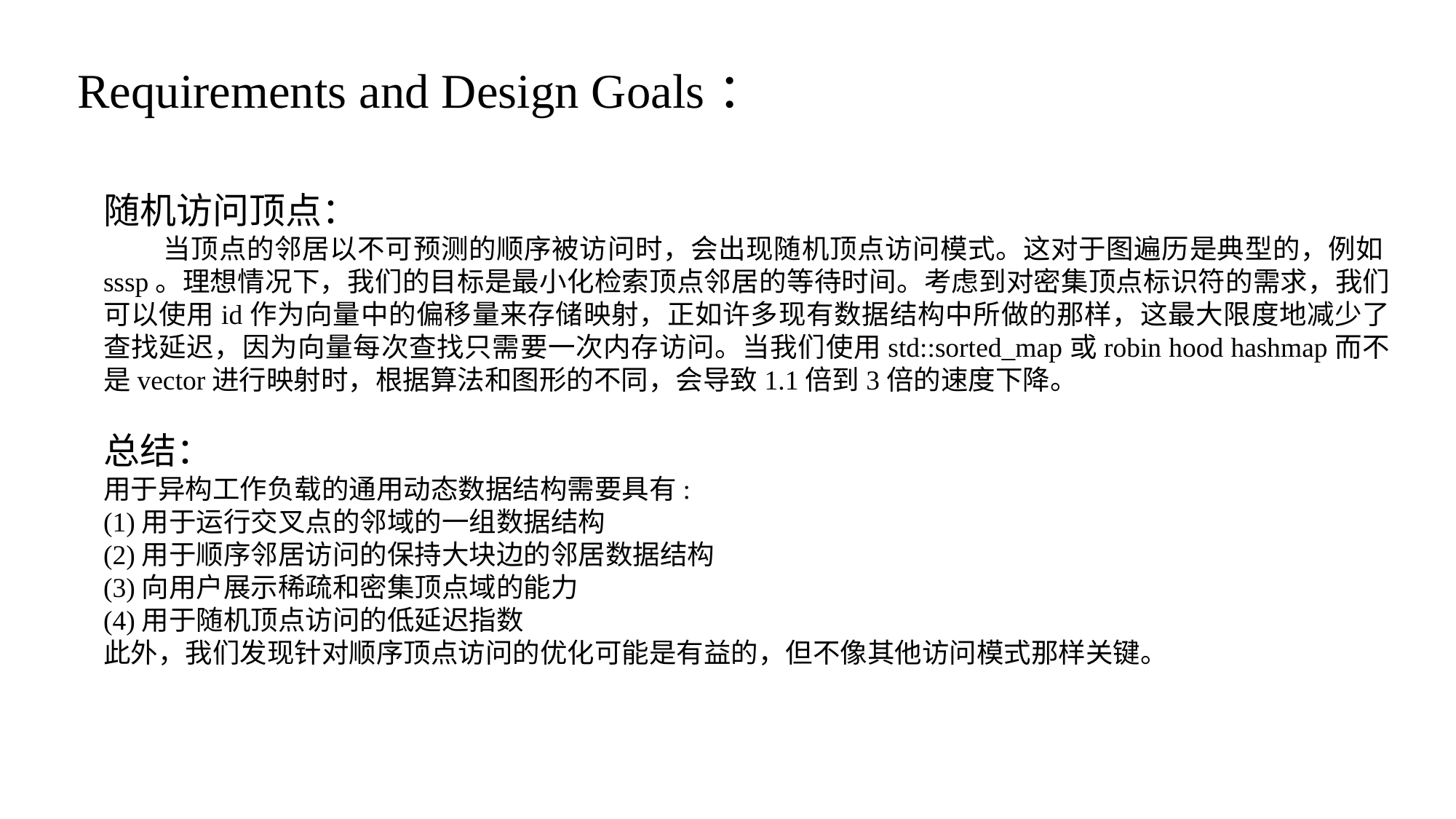

# Requirements and Design Goals：
随机访问顶点：
        当顶点的邻居以不可预测的顺序被访问时，会出现随机顶点访问模式。这对于图遍历是典型的，例如sssp。理想情况下，我们的目标是最小化检索顶点邻居的等待时间。考虑到对密集顶点标识符的需求，我们可以使用id作为向量中的偏移量来存储映射，正如许多现有数据结构中所做的那样，这最大限度地减少了查找延迟，因为向量每次查找只需要一次内存访问。当我们使用std::sorted_map或robin hood hashmap而不是vector进行映射时，根据算法和图形的不同，会导致1.1倍到3倍的速度下降。

总结：
用于异构工作负载的通用动态数据结构需要具有:
(1)用于运行交叉点的邻域的一组数据结构
(2)用于顺序邻居访问的保持大块边的邻居数据结构
(3)向用户展示稀疏和密集顶点域的能力
(4)用于随机顶点访问的低延迟指数
此外，我们发现针对顺序顶点访问的优化可能是有益的，但不像其他访问模式那样关键。